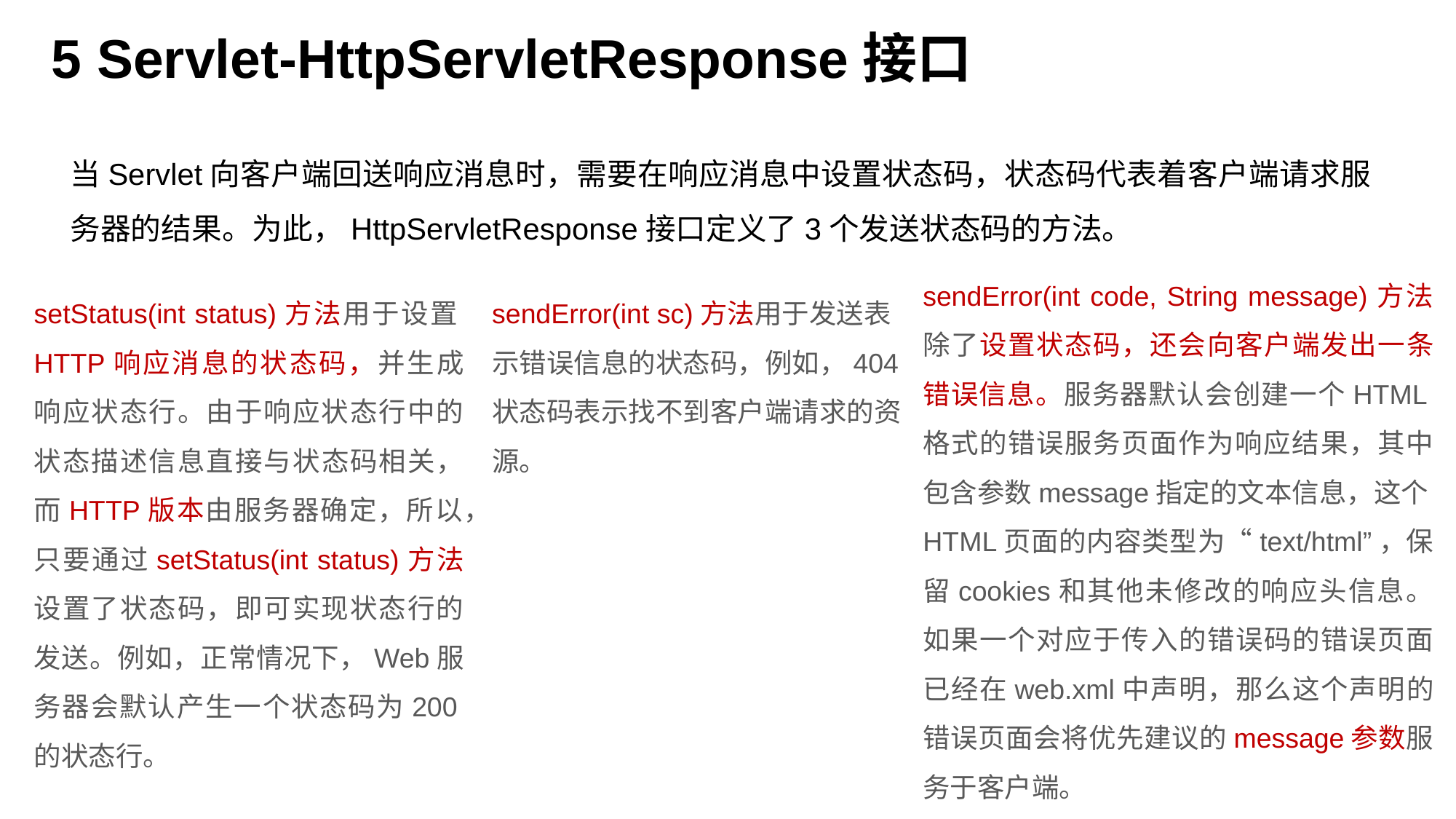

5 Servlet-HttpServletResponse接口
当Servlet向客户端回送响应消息时，需要在响应消息中设置状态码，状态码代表着客户端请求服务器的结果。为此，HttpServletResponse接口定义了3个发送状态码的方法。
sendError(int code, String message)方法除了设置状态码，还会向客户端发出一条错误信息。服务器默认会创建一个HTML格式的错误服务页面作为响应结果，其中包含参数message指定的文本信息，这个HTML页面的内容类型为“text/html”，保留cookies和其他未修改的响应头信息。如果一个对应于传入的错误码的错误页面已经在web.xml中声明，那么这个声明的错误页面会将优先建议的message参数服务于客户端。

setStatus(int status)方法用于设置HTTP响应消息的状态码，并生成响应状态行。由于响应状态行中的状态描述信息直接与状态码相关，而HTTP版本由服务器确定，所以，只要通过setStatus(int status)方法设置了状态码，即可实现状态行的发送。例如，正常情况下，Web服务器会默认产生一个状态码为200的状态行。
sendError(int sc)方法用于发送表示错误信息的状态码，例如，404状态码表示找不到客户端请求的资源。